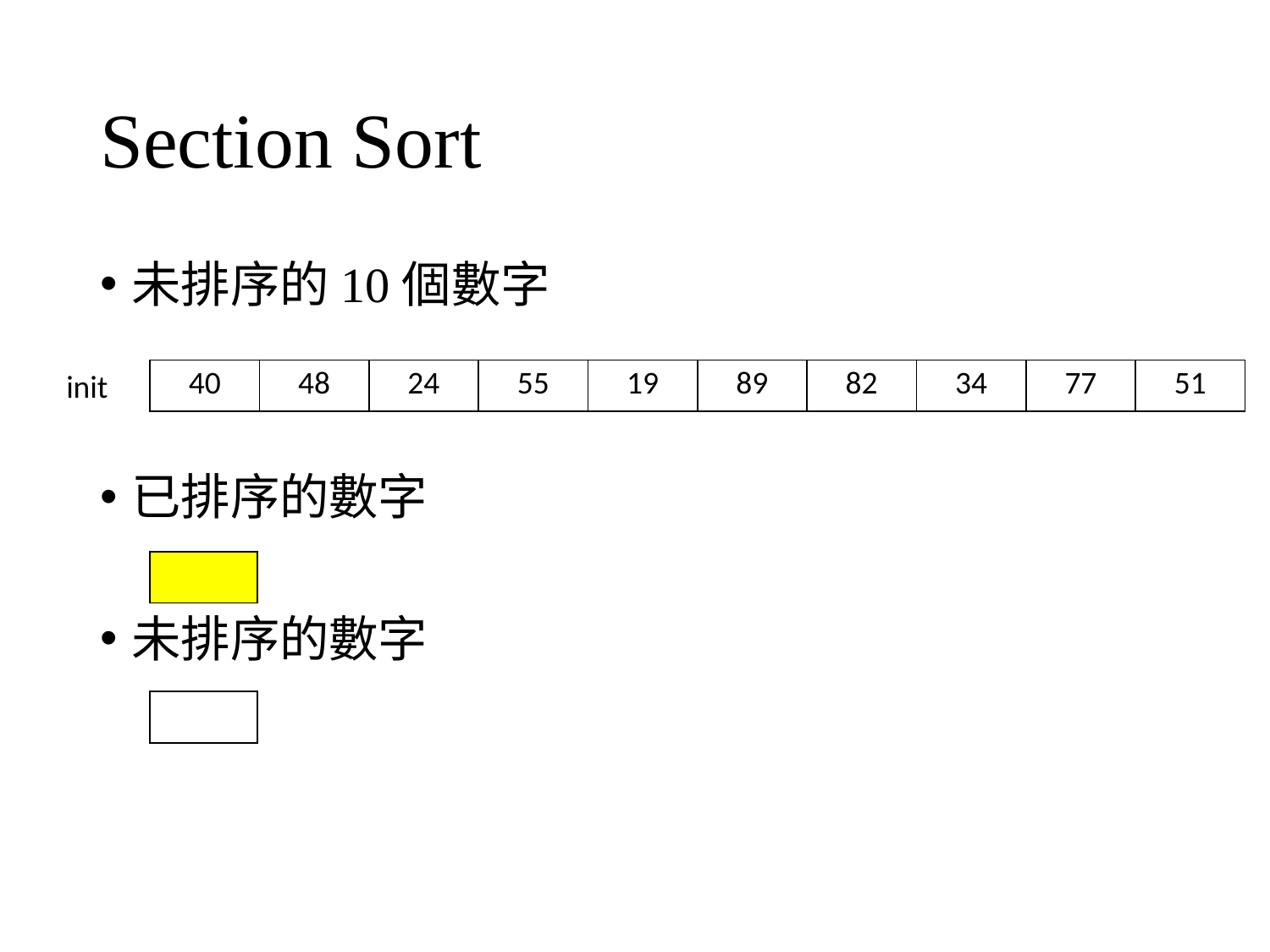

# Section Sort
未排序的10個數字

已排序的數字

未排序的數字
| 40 | 48 | 24 | 55 | 19 | 89 | 82 | 34 | 77 | 51 |
| --- | --- | --- | --- | --- | --- | --- | --- | --- | --- |
init
|  |
| --- |
|  |
| --- |